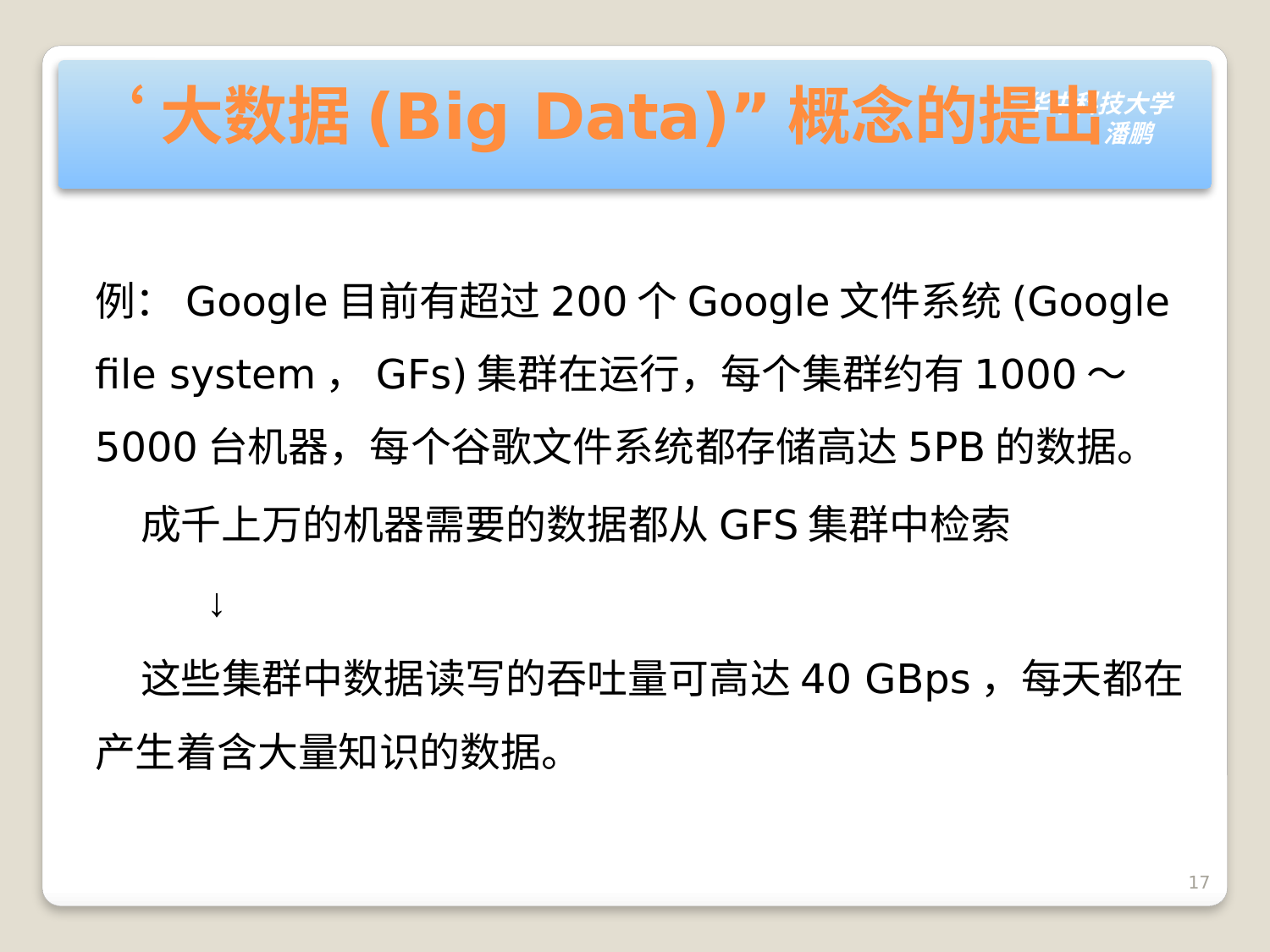

# ‘大数据(Big Data)”概念的提出
例：Google目前有超过200个Google文件系统(Google file system，GFs)集群在运行，每个集群约有1000～5000台机器，每个谷歌文件系统都存储高达5PB的数据。
    成千上万的机器需要的数据都从GFS集群中检索
          ↓
    这些集群中数据读写的吞吐量可高达40 GBps，每天都在产生着含大量知识的数据。
17